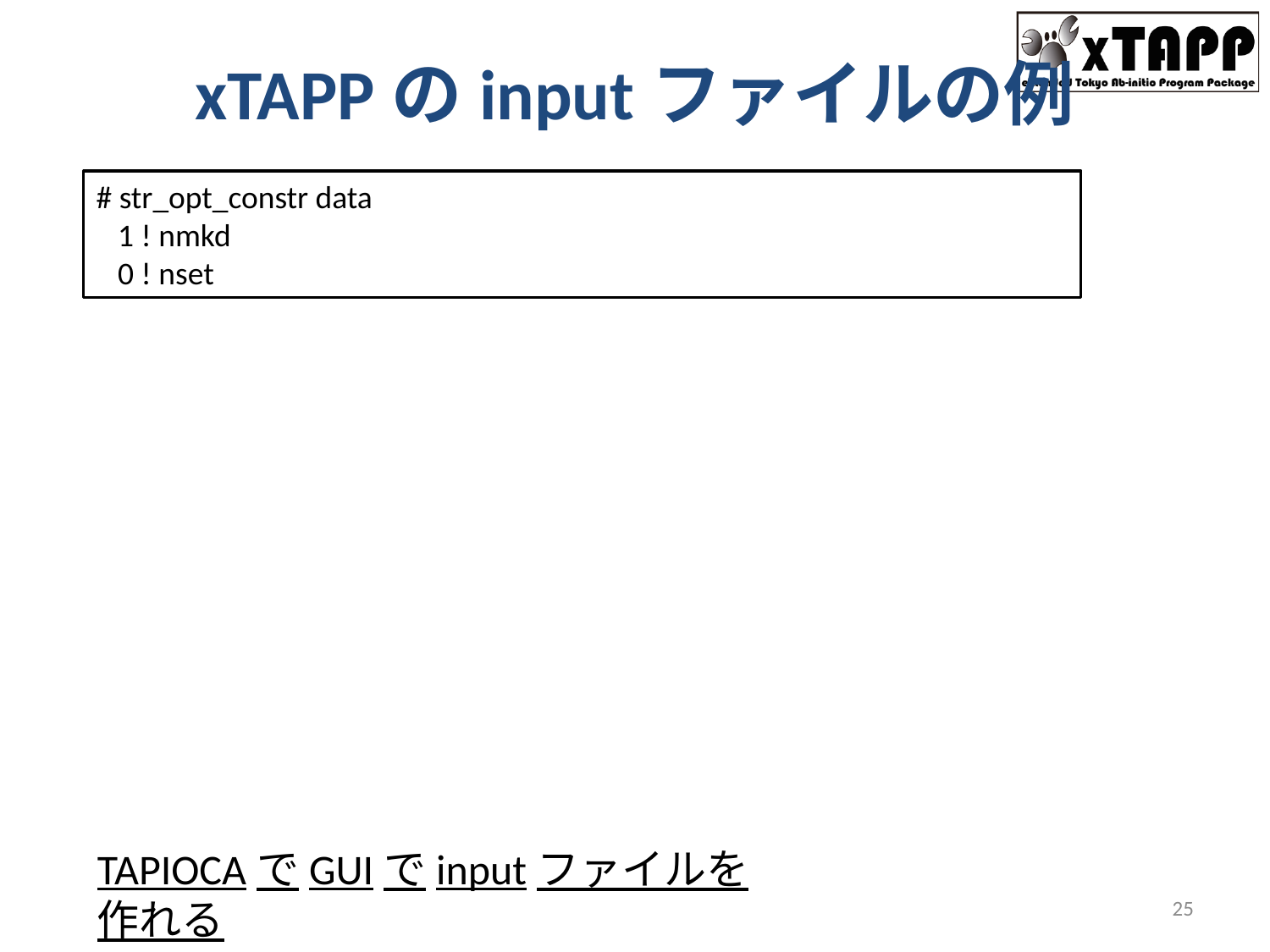

# xTAPPのinputファイルの例
# str_opt_constr data
   1 ! nmkd
   0 ! nset
TAPIOCAでGUIでinputファイルを作れる
25